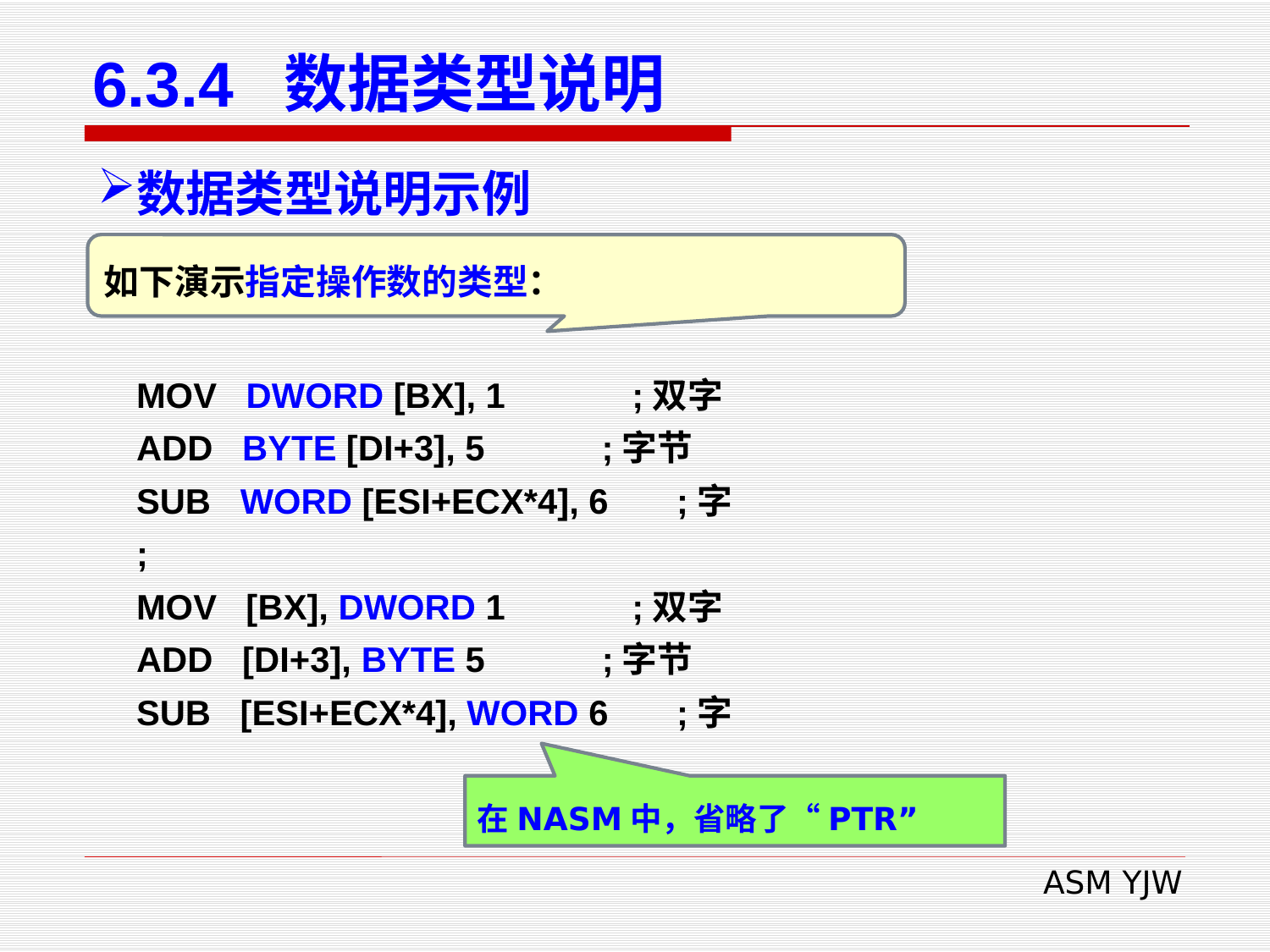

# 6.3.4  数据类型说明
数据类型说明示例

如下演示指定操作数的类型：
    MOV   DWORD [BX], 1             ;双字
    ADD   BYTE [DI+3], 5            ;字节
    SUB   WORD [ESI+ECX*4], 6       ;字
    ;
    MOV   [BX], DWORD 1             ;双字
    ADD   [DI+3], BYTE 5            ;字节
    SUB   [ESI+ECX*4], WORD 6       ;字
在NASM中，省略了“PTR”